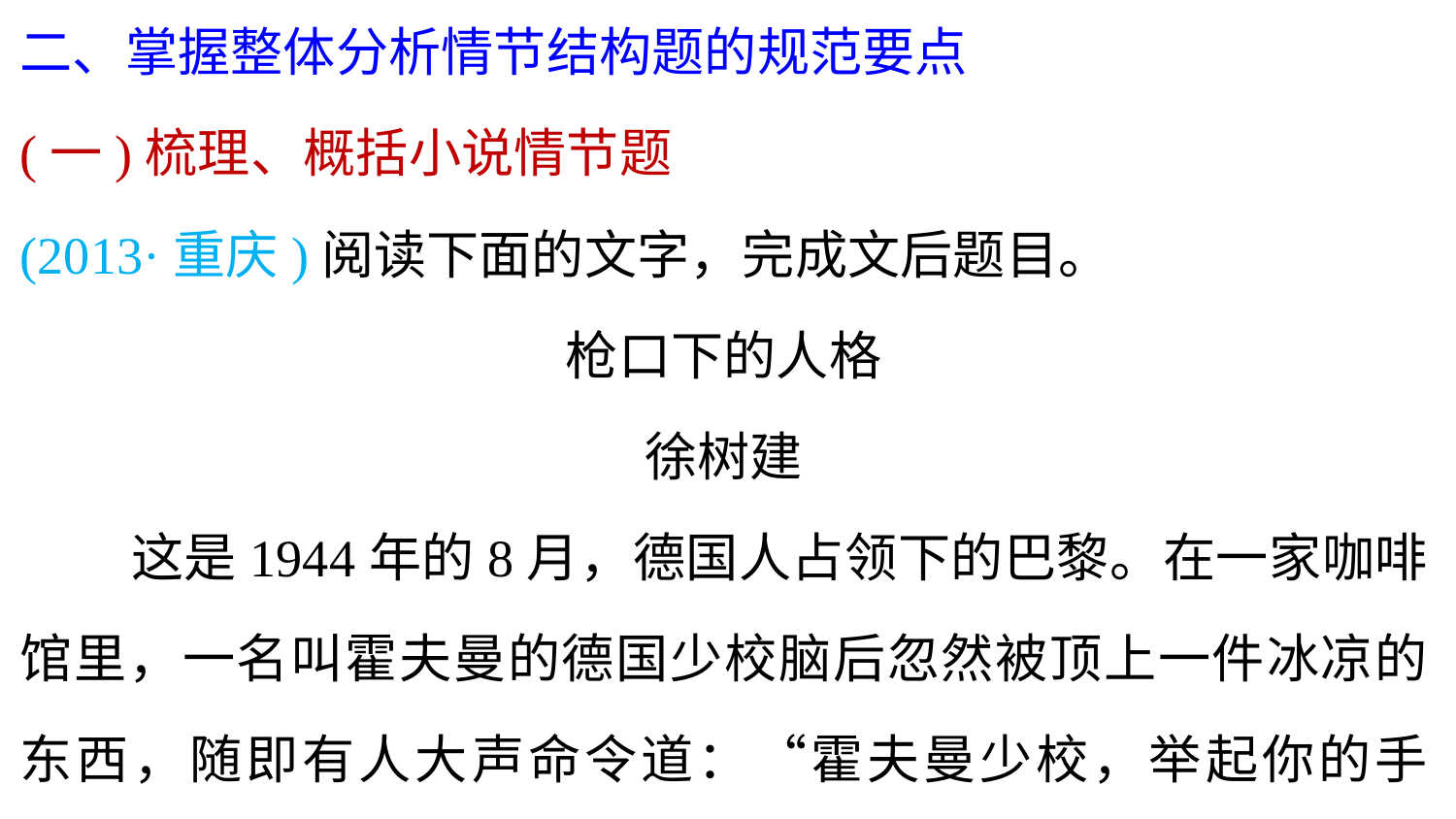

二、掌握整体分析情节结构题的规范要点
(一)梳理、概括小说情节题
(2013·重庆)阅读下面的文字，完成文后题目。
枪口下的人格
徐树建
        这是1944年的8月，德国人占领下的巴黎。在一家咖啡馆里，一名叫霍夫曼的德国少校脑后忽然被顶上一件冰凉的东西，随即有人大声命令道：“霍夫曼少校，举起你的手来。”